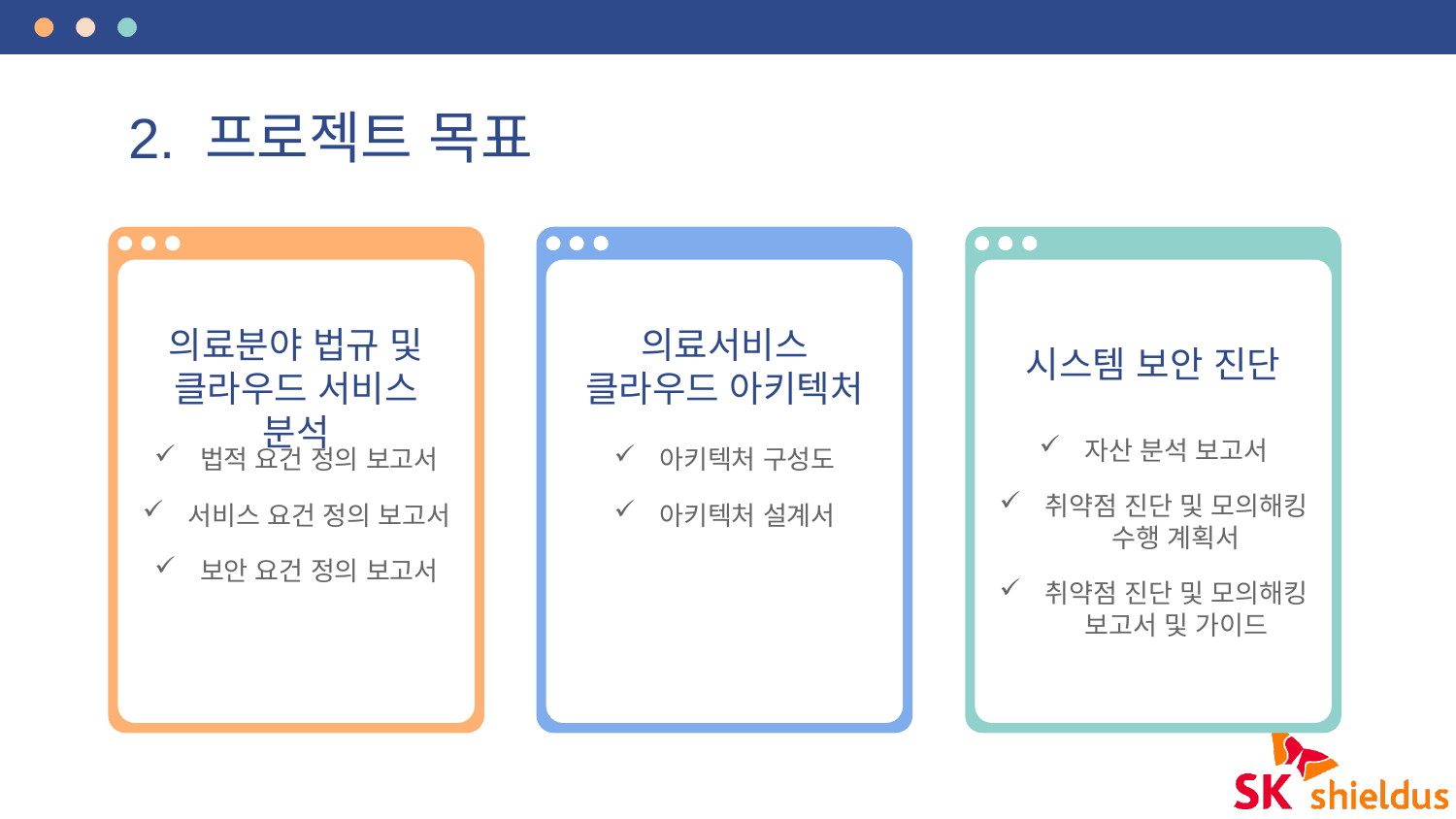

# 2. 프로젝트 목표

의료서비스
클라우드 아키텍처
의료분야 법규 및
클라우드 서비스 분석
시스템 보안 진단
자산 분석 보고서
취약점 진단 및 모의해킹 수행 계획서
취약점 진단 및 모의해킹 보고서 및 가이드
법적 요건 정의 보고서
서비스 요건 정의 보고서
보안 요건 정의 보고서
아키텍처 구성도
아키텍처 설계서